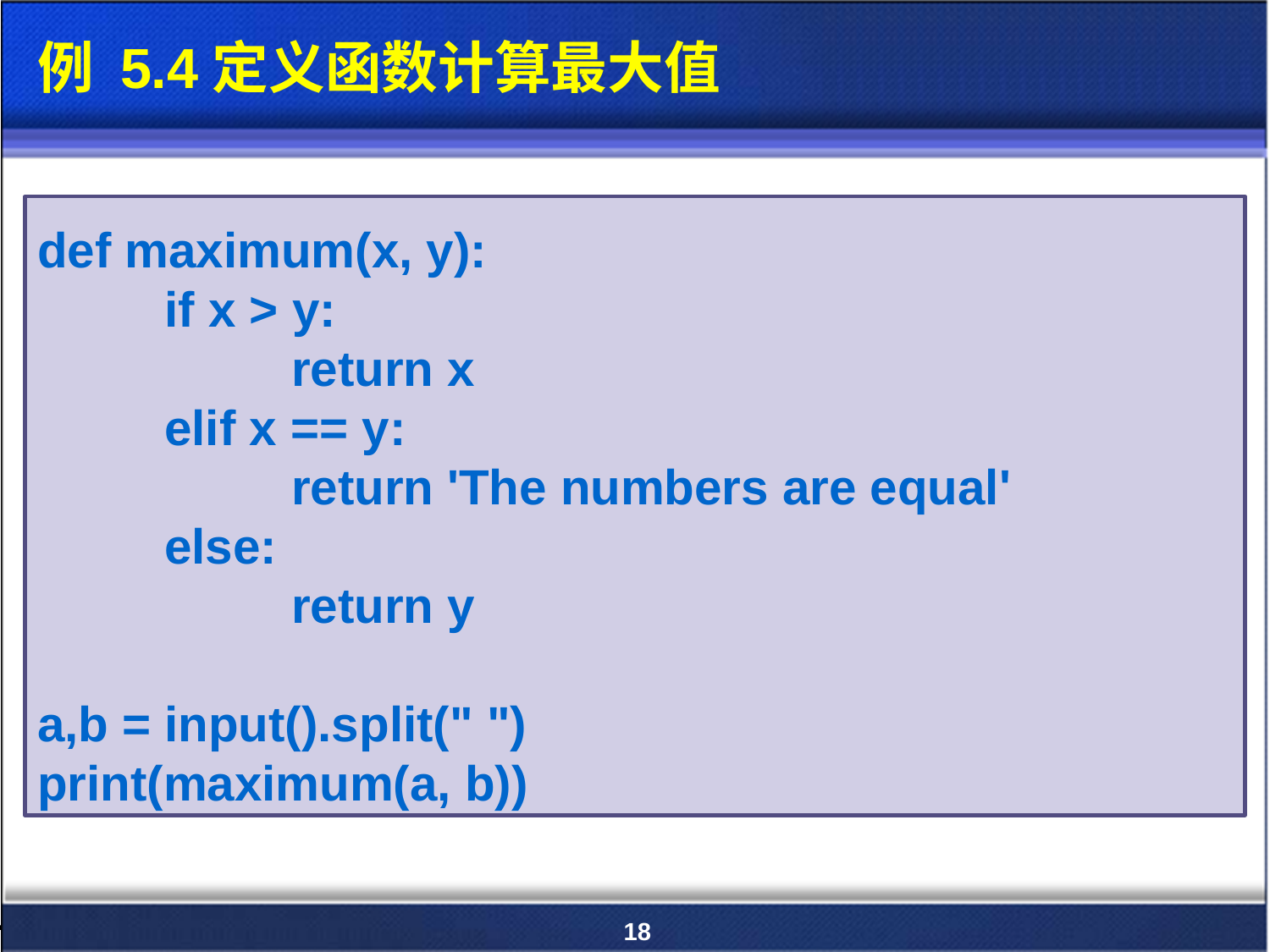

例 5.4定义函数计算最大值

def maximum(x, y):
	if x > y:
		return x
	elif x == y:
		return 'The numbers are equal'
	else:
		return y

a,b = input().split(" ")
print(maximum(a, b))

18